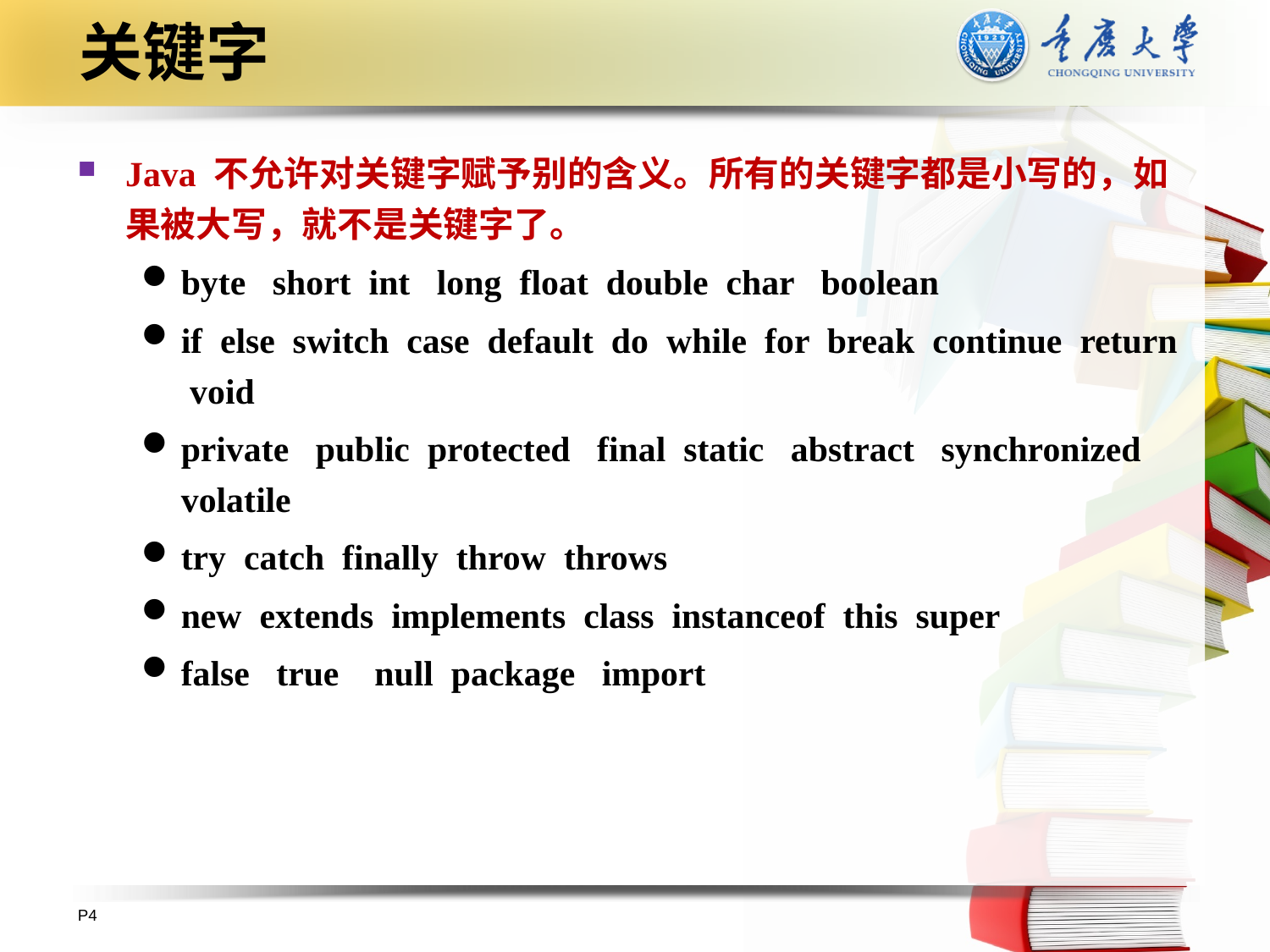

# 关键字
Java 不允许对关键字赋予别的含义。所有的关键字都是小写的，如果被大写，就不是关键字了。
byte   short  int   long  float  double  char   boolean
if  else  switch  case  default  do  while  for  break  continue  return   void
private   public  protected   final  static   abstract   synchronized   volatile
try  catch  finally  throw  throws
new  extends  implements  class  instanceof  this  super
false   true    null  package   import

P4